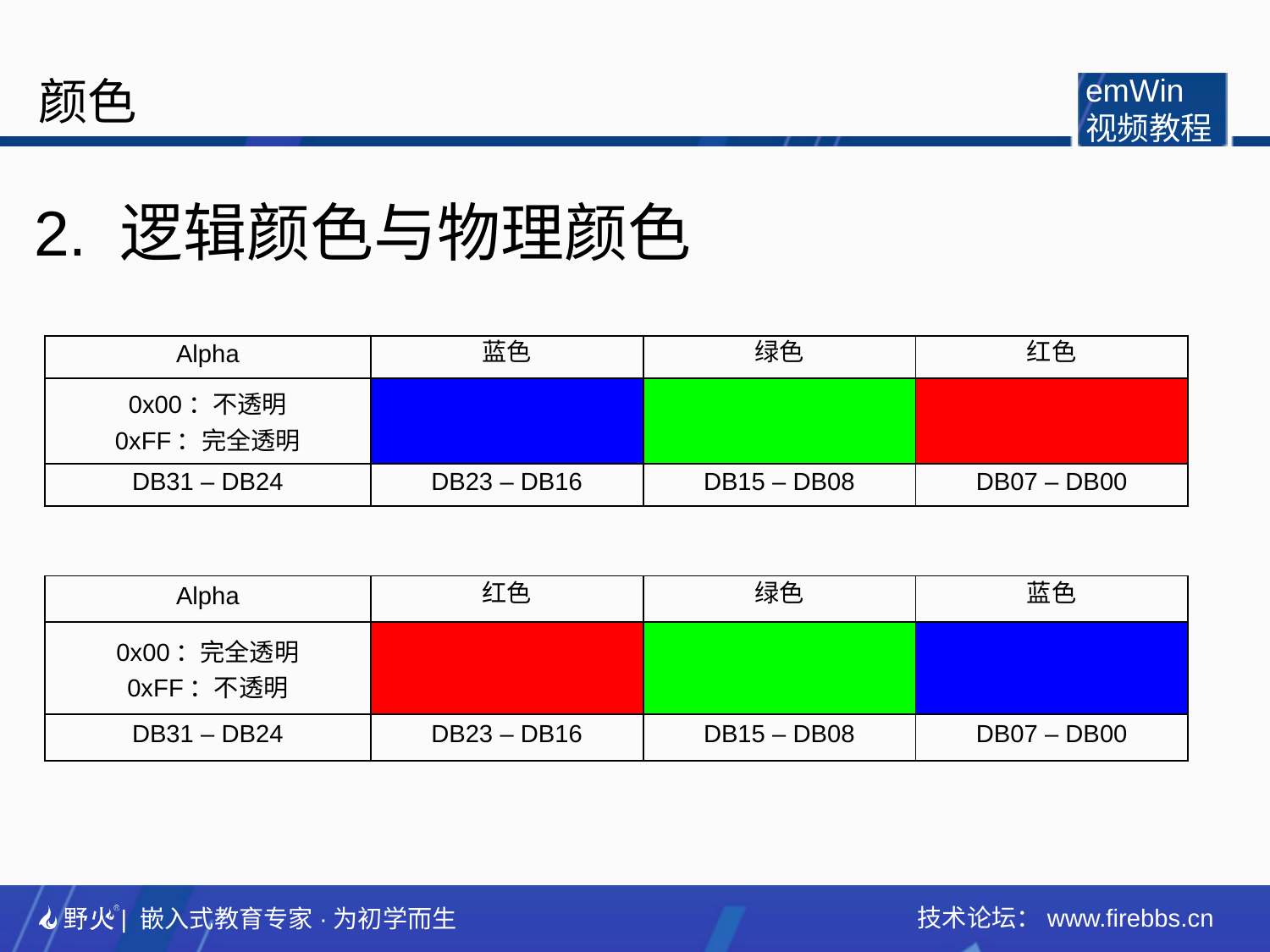

颜色
emWin
视频教程
2. 逻辑颜色与物理颜色
| Alpha | 蓝色 | 绿色 | 红色 |
| --- | --- | --- | --- |
| 0x00：不透明 0xFF：完全透明 |  |  |  |
| DB31 – DB24 | DB23 – DB16 | DB15 – DB08 | DB07 – DB00 |
| Alpha | 红色 | 绿色 | 蓝色 |
| --- | --- | --- | --- |
| 0x00：完全透明 0xFF：不透明 |  |  |  |
| DB31 – DB24 | DB23 – DB16 | DB15 – DB08 | DB07 – DB00 |